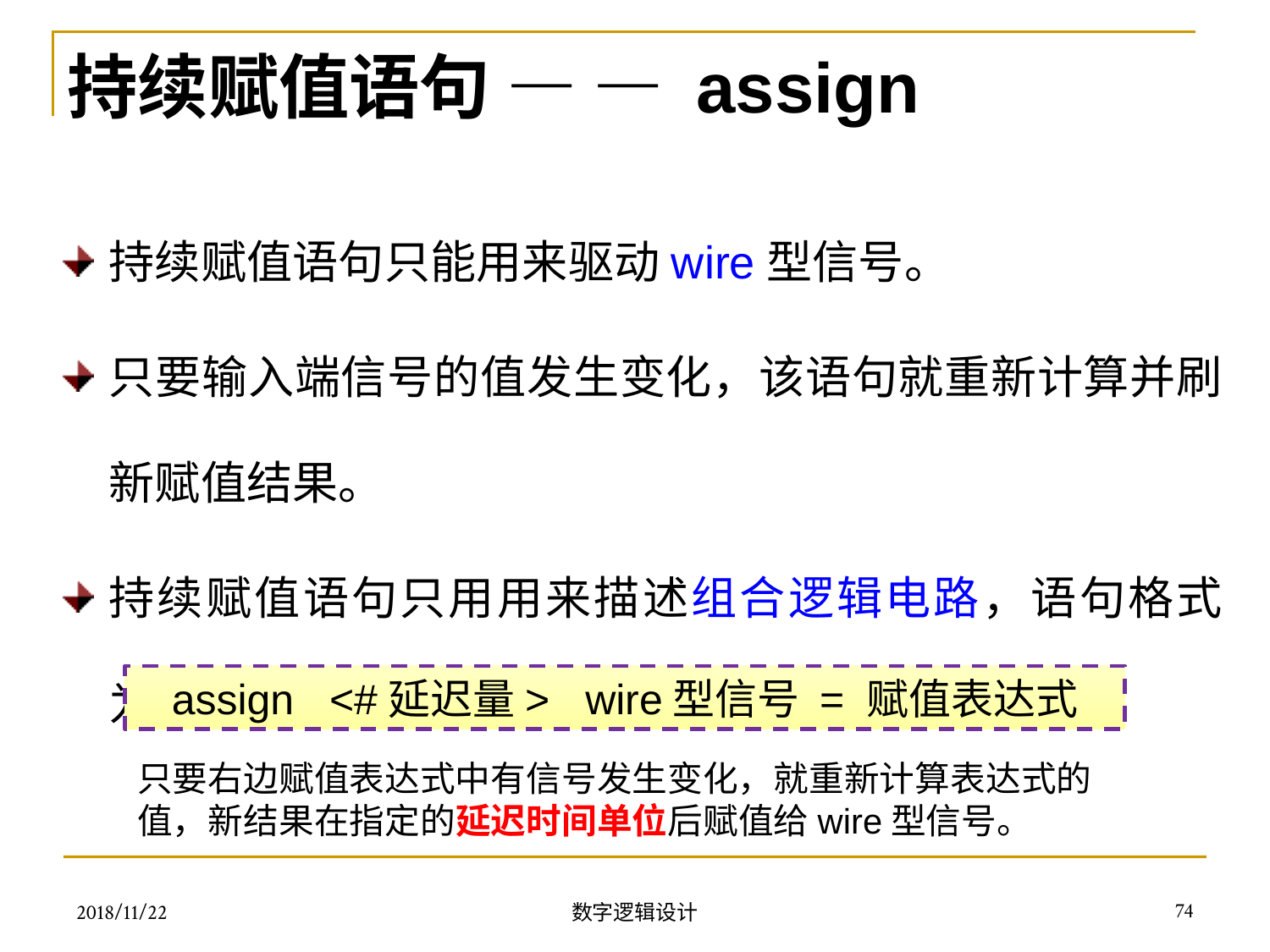

持续赋值语句 — — assign
持续赋值语句只能用来驱动wire型信号。
只要输入端信号的值发生变化，该语句就重新计算并刷新赋值结果。
持续赋值语句只用用来描述组合逻辑电路，语句格式为：
assign   <#延迟量>   wire型信号 = 赋值表达式
只要右边赋值表达式中有信号发生变化，就重新计算表达式的值，新结果在指定的延迟时间单位后赋值给wire型信号。
2018/11/22
74
数字逻辑设计